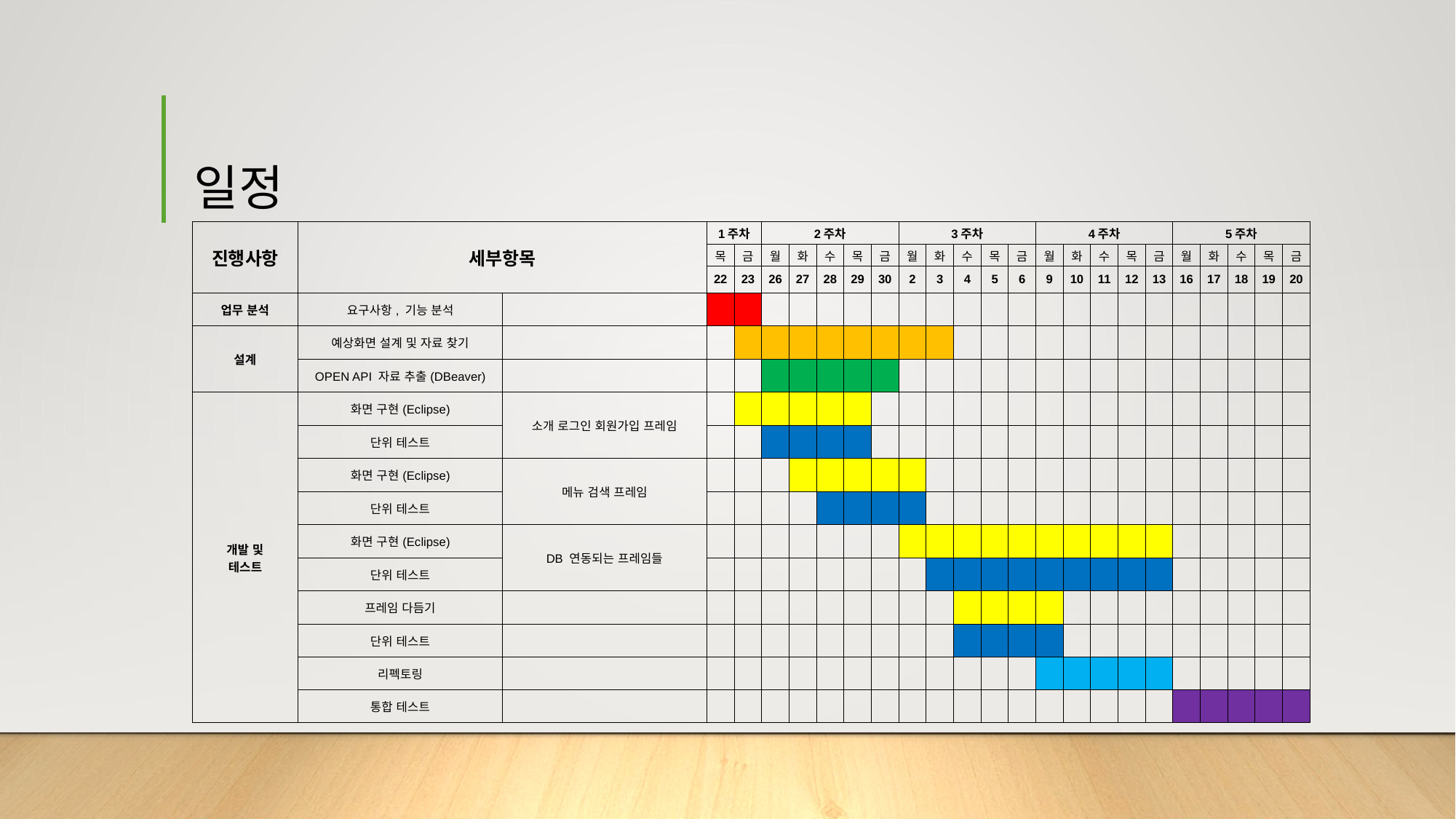

# 일정
| 진행사항 | 세부항목 |  | 1주차 |  | 2주차 |  |  |  |  | 3주차 |  |  |  |  | 4주차 |  |  |  |  | 5주차 |  |  |  |  |
| --- | --- | --- | --- | --- | --- | --- | --- | --- | --- | --- | --- | --- | --- | --- | --- | --- | --- | --- | --- | --- | --- | --- | --- | --- |
|  |  |  | 목 | 금 | 월 | 화 | 수 | 목 | 금 | 월 | 화 | 수 | 목 | 금 | 월 | 화 | 수 | 목 | 금 | 월 | 화 | 수 | 목 | 금 |
|  |  |  | 22 | 23 | 26 | 27 | 28 | 29 | 30 | 2 | 3 | 4 | 5 | 6 | 9 | 10 | 11 | 12 | 13 | 16 | 17 | 18 | 19 | 20 |
| 업무 분석 | 요구사항, 기능 분석 |  |  |  |  |  |  |  |  |  |  |  |  |  |  |  |  |  |  |  |  |  |  |  |
| 설계 | 예상화면 설계 및 자료 찾기 |  |  |  |  |  |  |  |  |  |  |  |  |  |  |  |  |  |  |  |  |  |  |  |
|  | OPEN API 자료 추출(DBeaver) |  |  |  |  |  |  |  |  |  |  |  |  |  |  |  |  |  |  |  |  |  |  |  |
| 개발 및 테스트 | 화면 구현(Eclipse) | 소개 로그인 회원가입 프레임 |  |  |  |  |  |  |  |  |  |  |  |  |  |  |  |  |  |  |  |  |  |  |
|  | 단위 테스트 |  |  |  |  |  |  |  |  |  |  |  |  |  |  |  |  |  |  |  |  |  |  |  |
|  | 화면 구현(Eclipse) | 메뉴 검색 프레임 |  |  |  |  |  |  |  |  |  |  |  |  |  |  |  |  |  |  |  |  |  |  |
|  | 단위 테스트 |  |  |  |  |  |  |  |  |  |  |  |  |  |  |  |  |  |  |  |  |  |  |  |
|  | 화면 구현(Eclipse) | DB 연동되는 프레임들 |  |  |  |  |  |  |  |  |  |  |  |  |  |  |  |  |  |  |  |  |  |  |
|  | 단위 테스트 |  |  |  |  |  |  |  |  |  |  |  |  |  |  |  |  |  |  |  |  |  |  |  |
|  | 프레임 다듬기 |  |  |  |  |  |  |  |  |  |  |  |  |  |  |  |  |  |  |  |  |  |  |  |
|  | 단위 테스트 |  |  |  |  |  |  |  |  |  |  |  |  |  |  |  |  |  |  |  |  |  |  |  |
|  | 리펙토링 |  |  |  |  |  |  |  |  |  |  |  |  |  |  |  |  |  |  |  |  |  |  |  |
|  | 통합 테스트 |  |  |  |  |  |  |  |  |  |  |  |  |  |  |  |  |  |  |  |  |  |  |  |